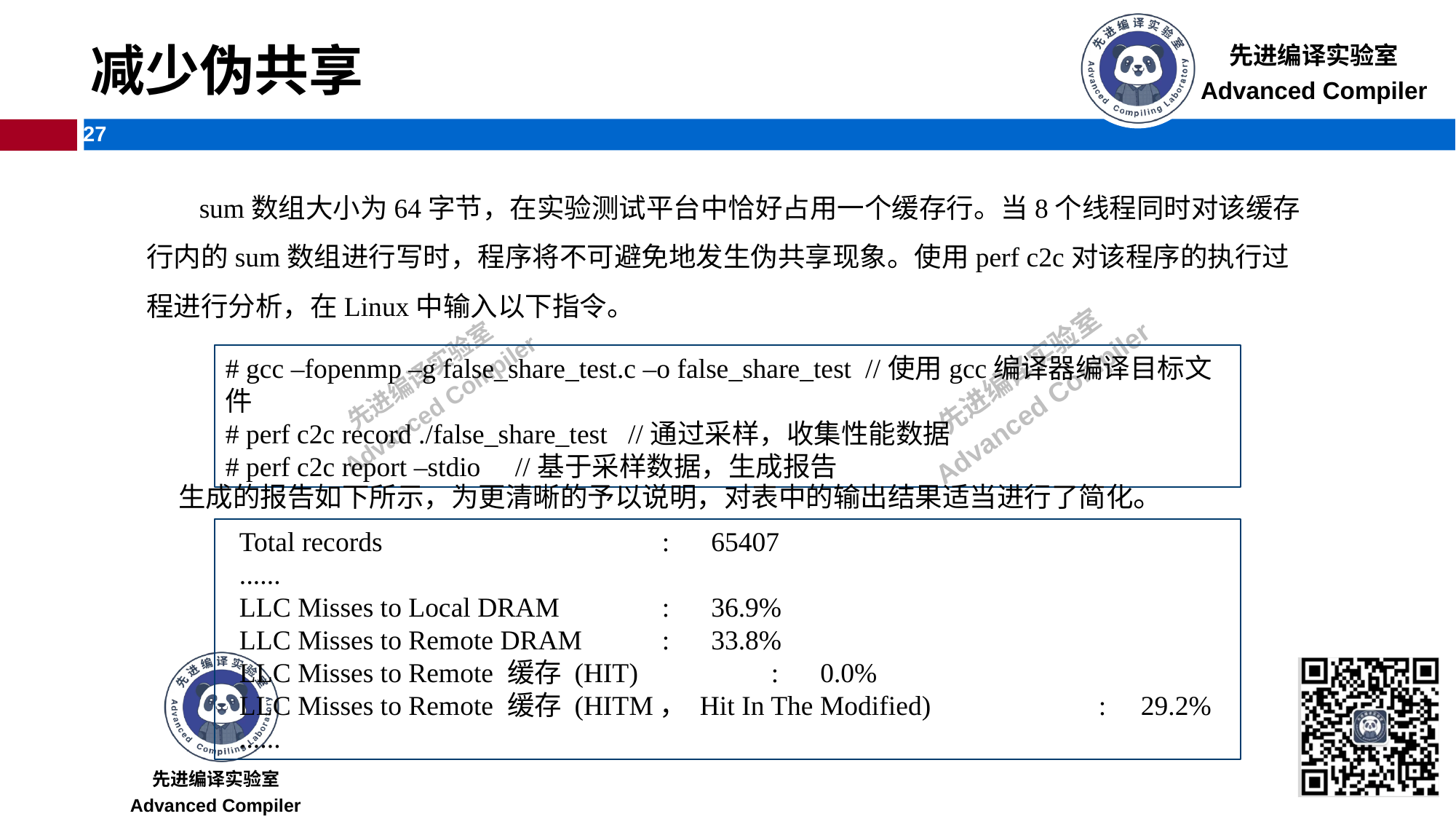

# 减少伪共享
   sum数组大小为64字节，在实验测试平台中恰好占用一个缓存行。当8个线程同时对该缓存行内的sum数组进行写时，程序将不可避免地发生伪共享现象。使用perf c2c对该程序的执行过程进行分析，在Linux中输入以下指令。
# gcc –fopenmp –g false_share_test.c –o false_share_test  //使用gcc编译器编译目标文件
# perf c2c record ./false_share_test   //通过采样，收集性能数据
# perf c2c report –stdio     //基于采样数据，生成报告
生成的报告如下所示，为更清晰的予以说明，对表中的输出结果适当进行了简化。
  Total records                     		:      65407
  ......
  LLC Misses to Local DRAM            	:      36.9%
  LLC Misses to Remote DRAM         	:      33.8%
  LLC Misses to Remote 缓存 (HIT)     	:      0.0%
  LLC Misses to Remote 缓存 (HITM， Hit In The Modified)		:     29.2%
  ......